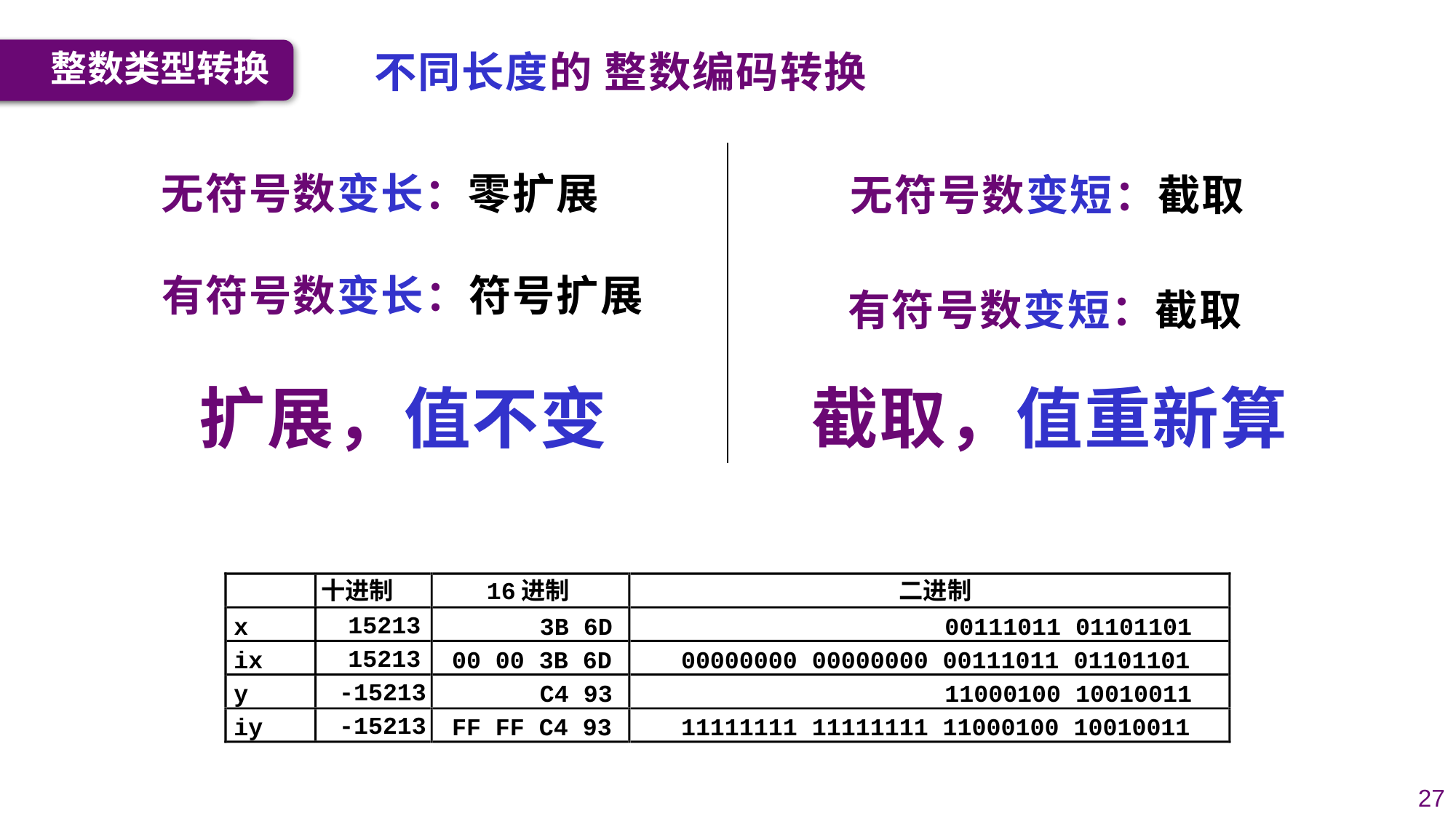

扩展与截断
整数类型转换
不同长度的 整数编码转换
无符号数变长：零扩展
无符号数变短：截取
有符号数变长：符号扩展
有符号数变短：截取
扩展，值不变
截取，值重新算

十进制
16进制
二进制

15213
x
3B 6D
00111011 01101101

15213
ix
00 00 3B 6D
00000000 00000000 00111011 01101101

-15213
y
C4 93
11000100 10010011

-15213
iy
FF FF C4 93
11111111 11111111 11000100 10010011

27